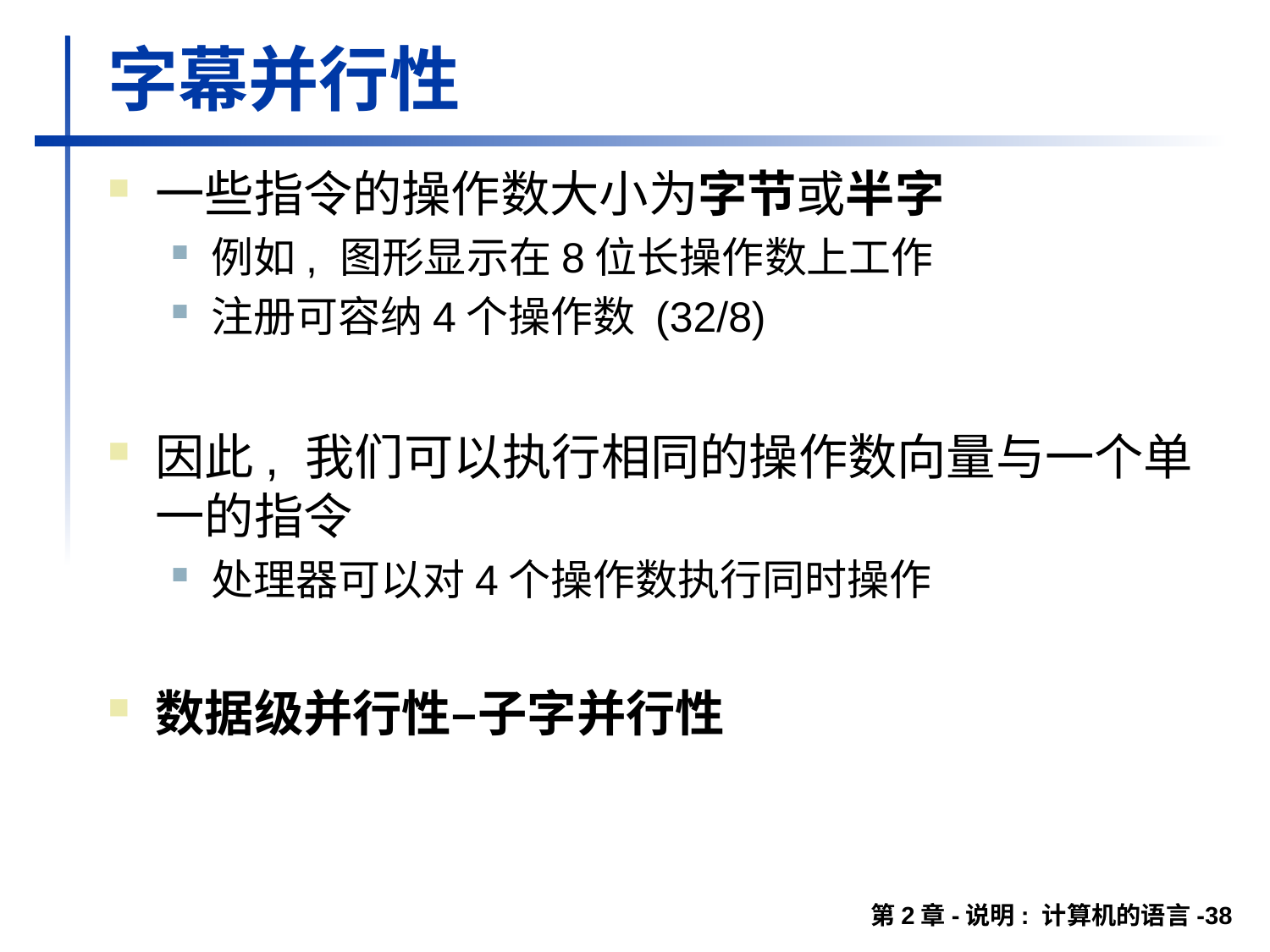

# 字幕并行性
一些指令的操作数大小为字节或半字
例如, 图形显示在8位长操作数上工作
注册可容纳4个操作数 (32/8)

因此, 我们可以执行相同的操作数向量与一个单一的指令
处理器可以对4个操作数执行同时操作

数据级并行性–子字并行性
第2章-说明: 计算机的语言-38